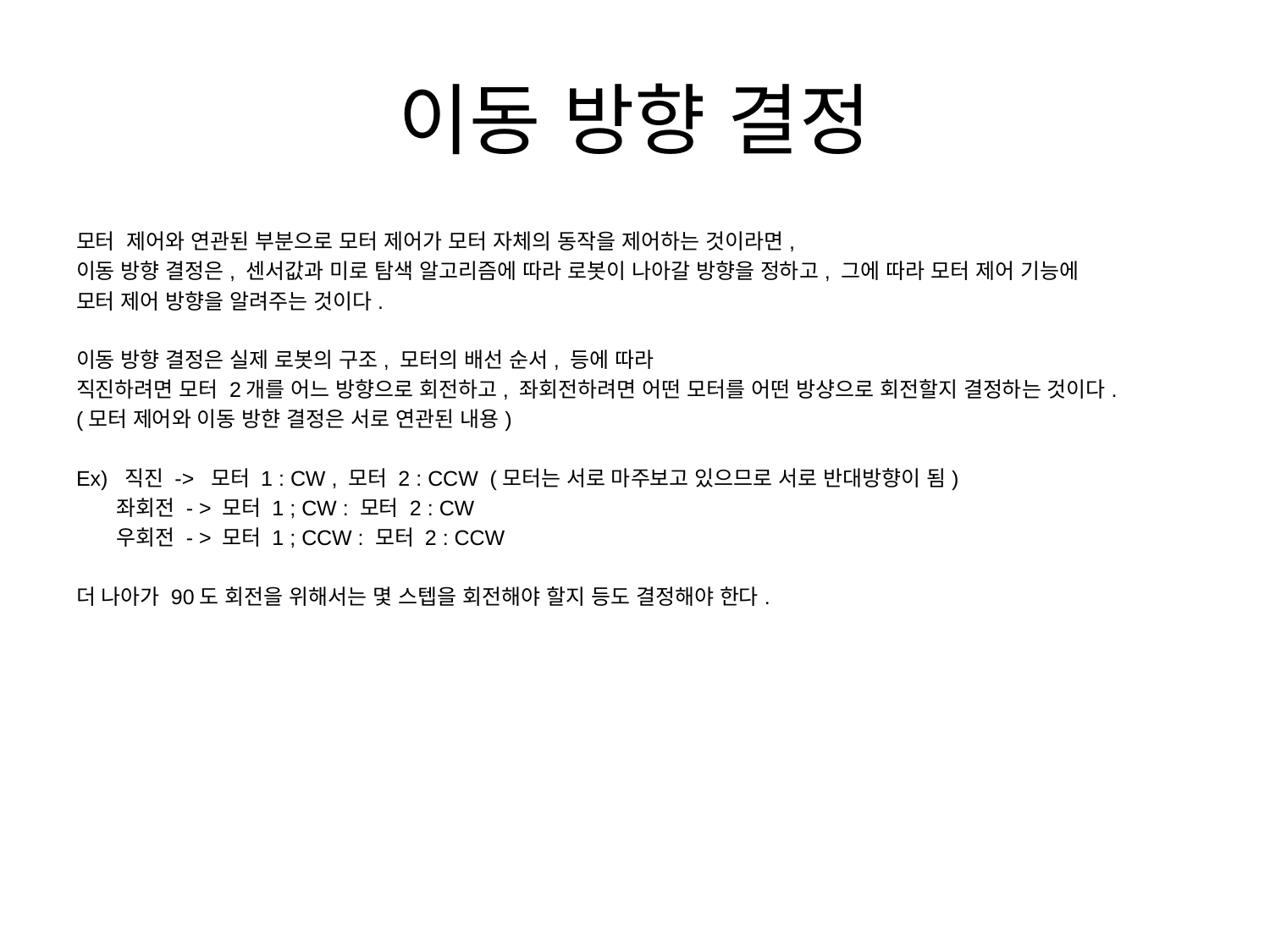

# 이동 방향 결정
모터  제어와 연관된 부분으로 모터 제어가 모터 자체의 동작을 제어하는 것이라면,
이동 방향 결정은, 센서값과 미로 탐색 알고리즘에 따라 로봇이 나아갈 방향을 정하고, 그에 따라 모터 제어 기능에
모터 제어 방향을 알려주는 것이다.

이동 방향 결정은 실제 로봇의 구조, 모터의 배선 순서, 등에 따라
직진하려면 모터 2개를 어느 방향으로 회전하고, 좌회전하려면 어떤 모터를 어떤 방샹으로 회전할지 결정하는 것이다.
(모터 제어와 이동 방햔 결정은 서로 연관된 내용)

Ex)  직진 ->  모터 1 : CW , 모터 2 : CCW  (모터는 서로 마주보고 있으므로 서로 반대방향이 됨)
      좌회전 - > 모터 1 ; CW : 모터 2 : CW
      우회전 - > 모터 1 ; CCW : 모터 2 : CCW

더 나아가 90도 회전을 위해서는 몇 스텝을 회전해야 할지 등도 결정해야 한다.